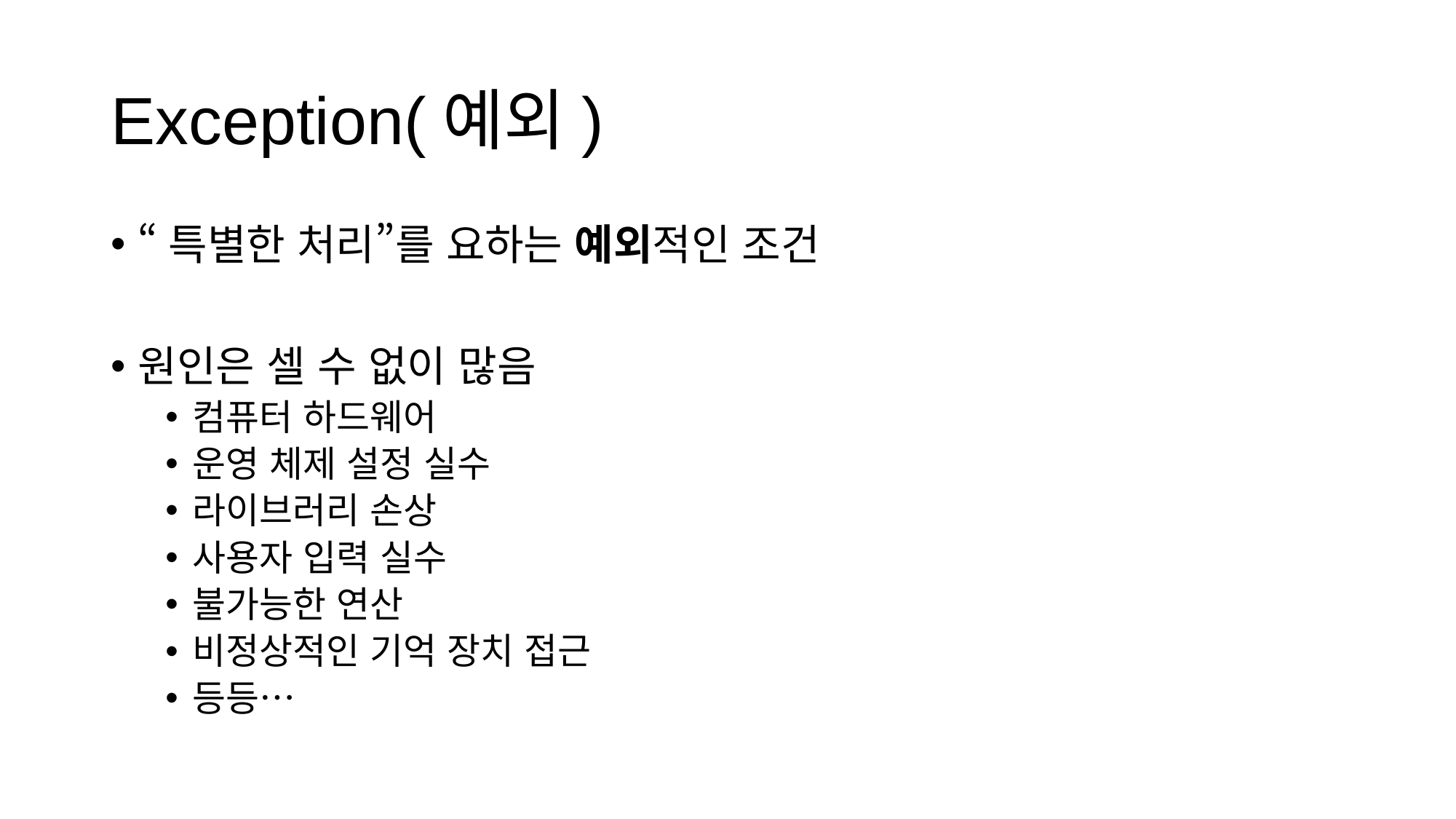

# Exception(예외)
“특별한 처리”를 요하는 예외적인 조건

원인은 셀 수 없이 많음
컴퓨터 하드웨어
운영 체제 설정 실수
라이브러리 손상
사용자 입력 실수
불가능한 연산
비정상적인 기억 장치 접근
등등…